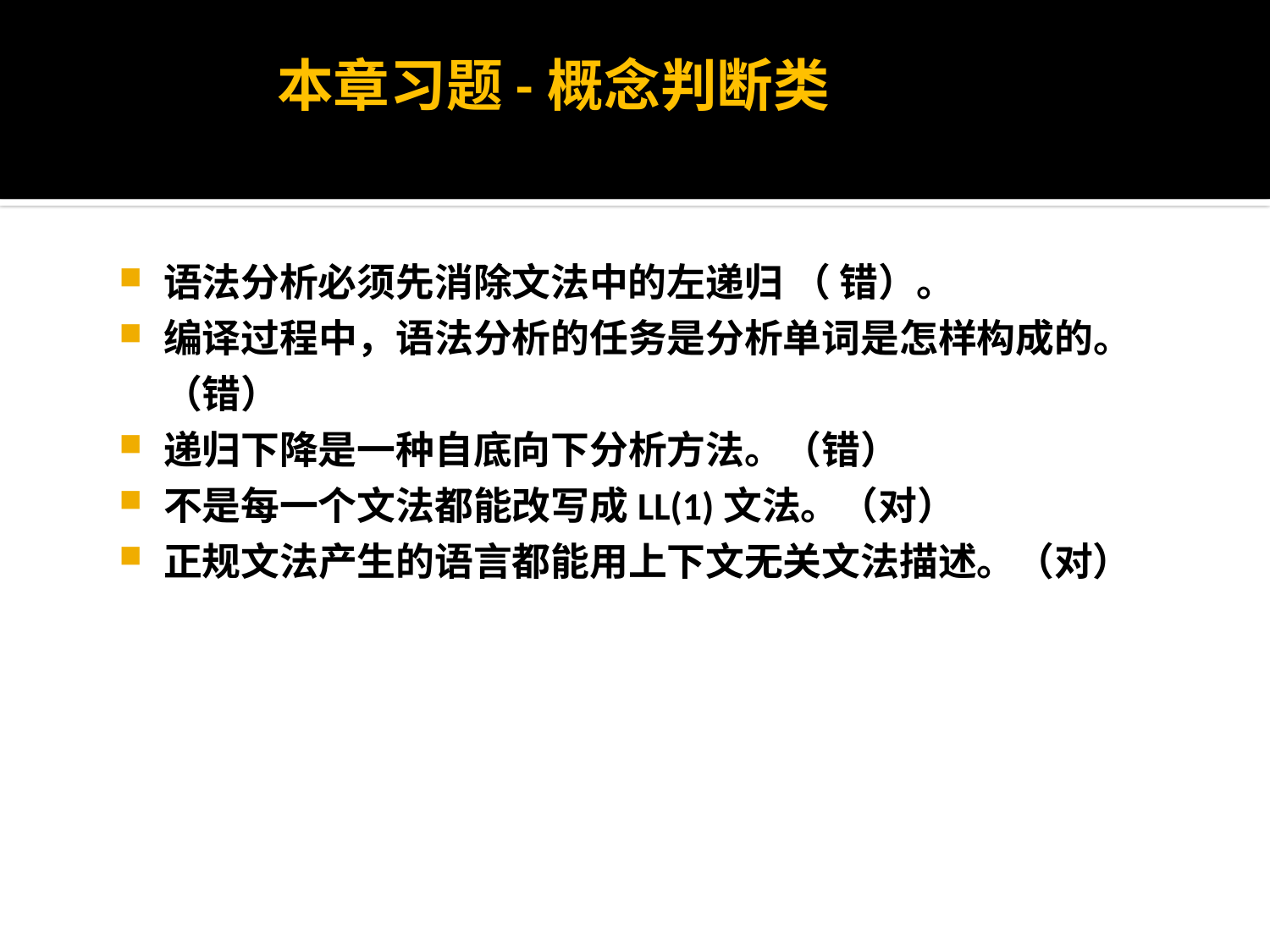

本章习题-概念判断类
语法分析必须先消除文法中的左递归 （ 错）。
编译过程中，语法分析的任务是分析单词是怎样构成的。（错）
递归下降是一种自底向下分析方法。（错）
不是每一个文法都能改写成LL(1)文法。（对）
正规文法产生的语言都能用上下文无关文法描述。（对）
26